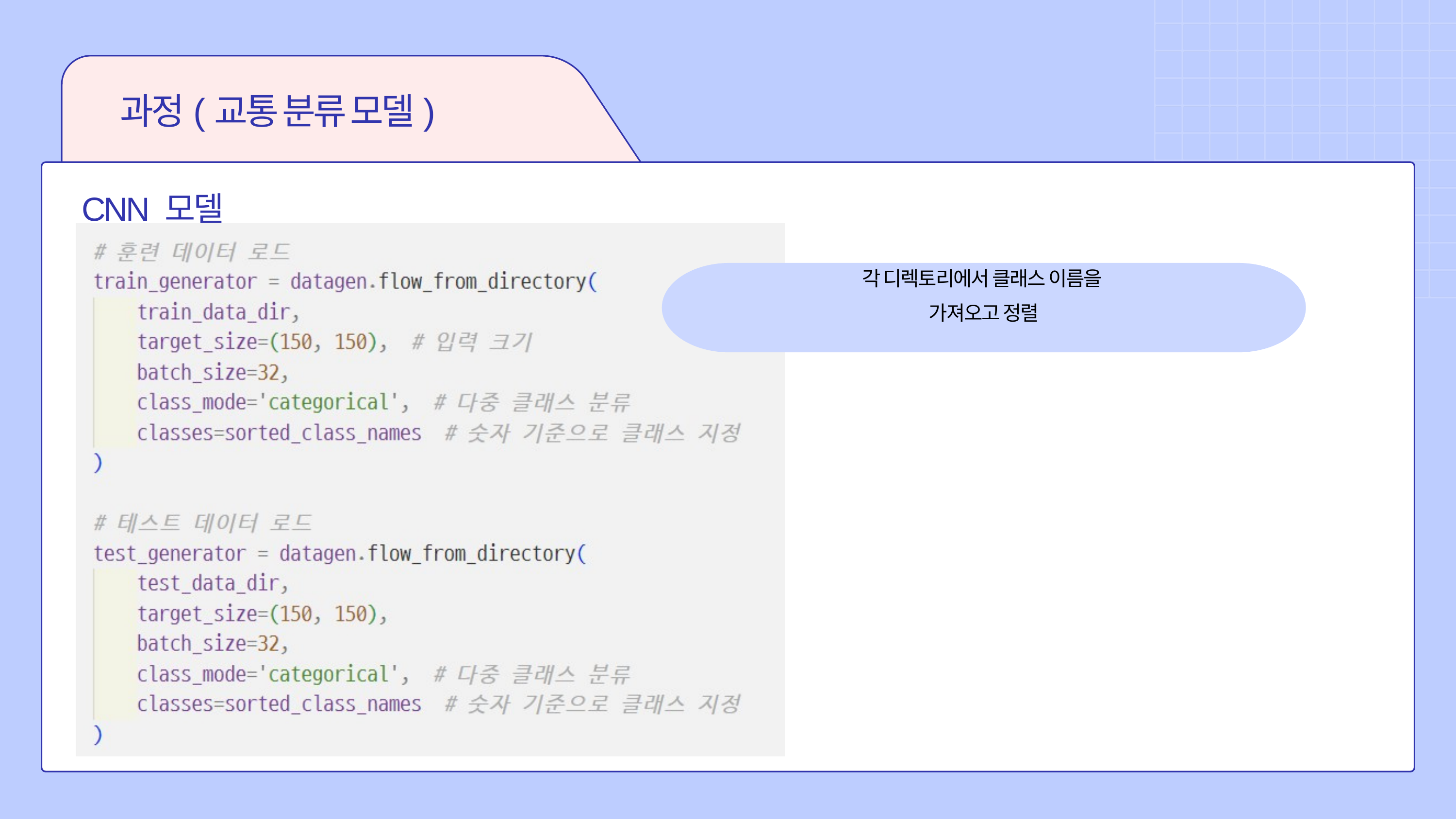

과정(교통 분류 모델)

CNN 모델

각 디렉토리에서 클래스 이름을
가져오고 정렬